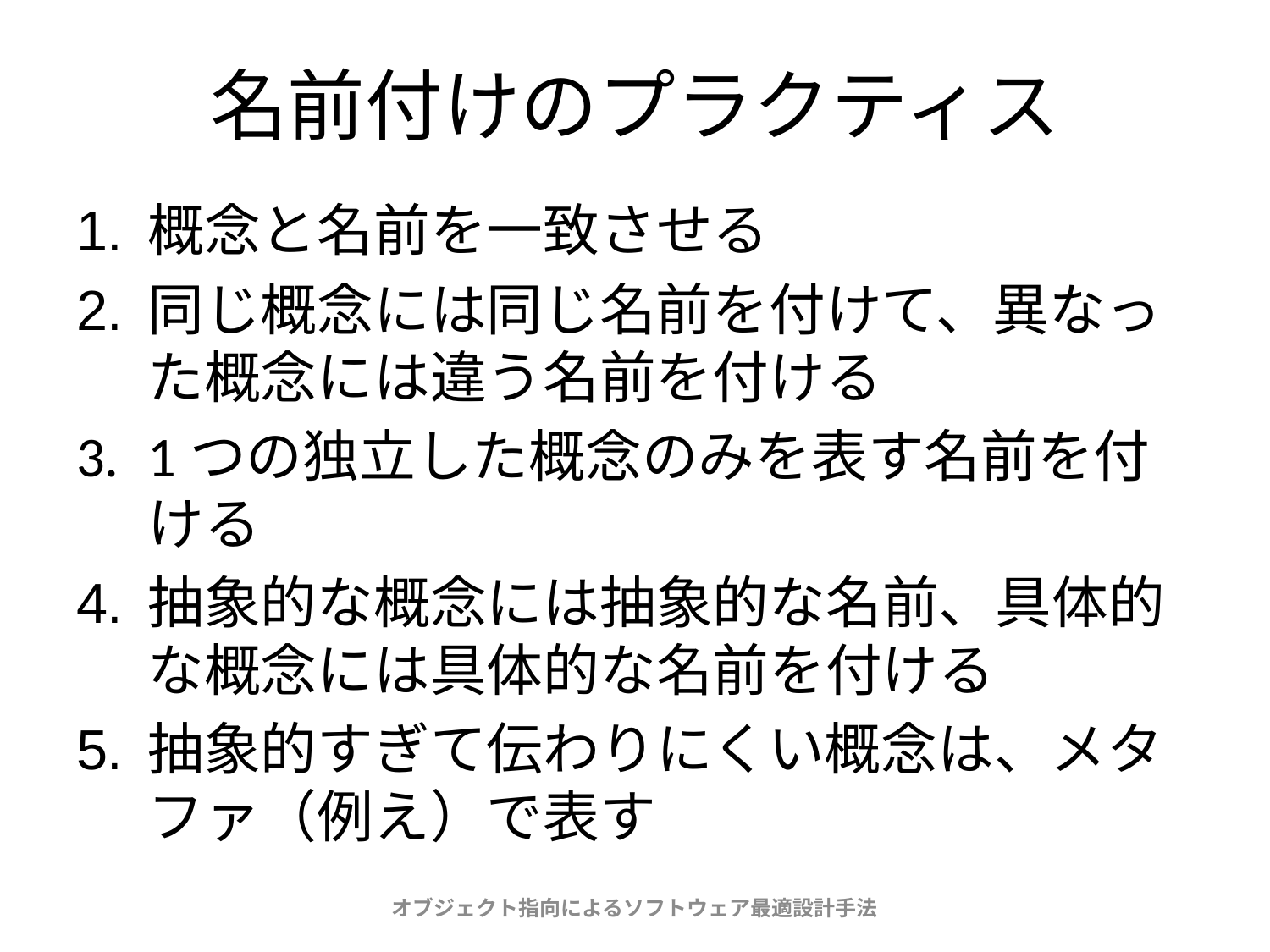

# 名前付けのプラクティス
概念と名前を一致させる
同じ概念には同じ名前を付けて、異なった概念には違う名前を付ける
1つの独立した概念のみを表す名前を付ける
抽象的な概念には抽象的な名前、具体的な概念には具体的な名前を付ける
抽象的すぎて伝わりにくい概念は、メタファ（例え）で表す
オブジェクト指向によるソフトウェア最適設計手法